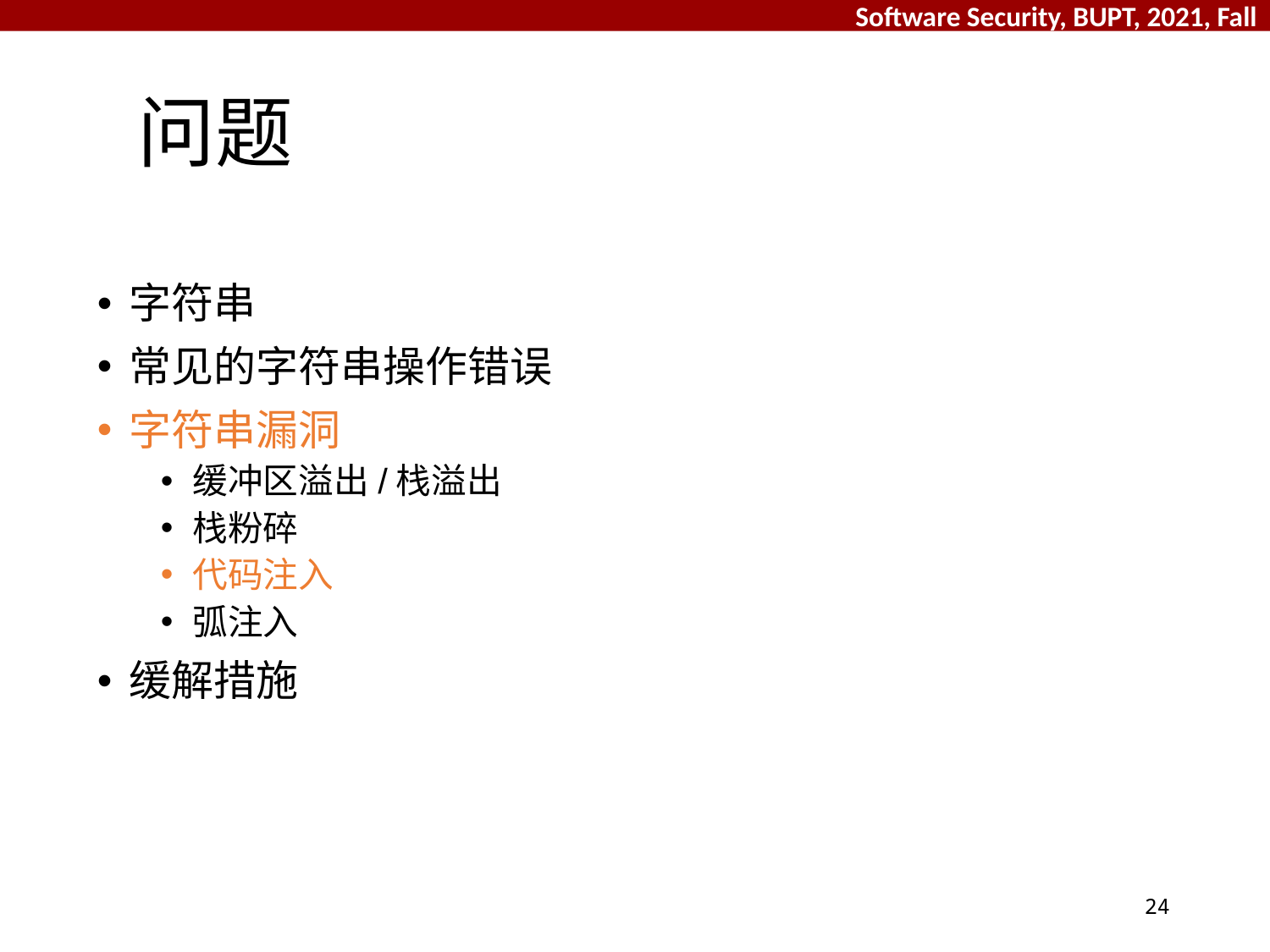

# 问题
字符串
常见的字符串操作错误
字符串漏洞
缓冲区溢出/栈溢出
栈粉碎
代码注入
弧注入
缓解措施
24